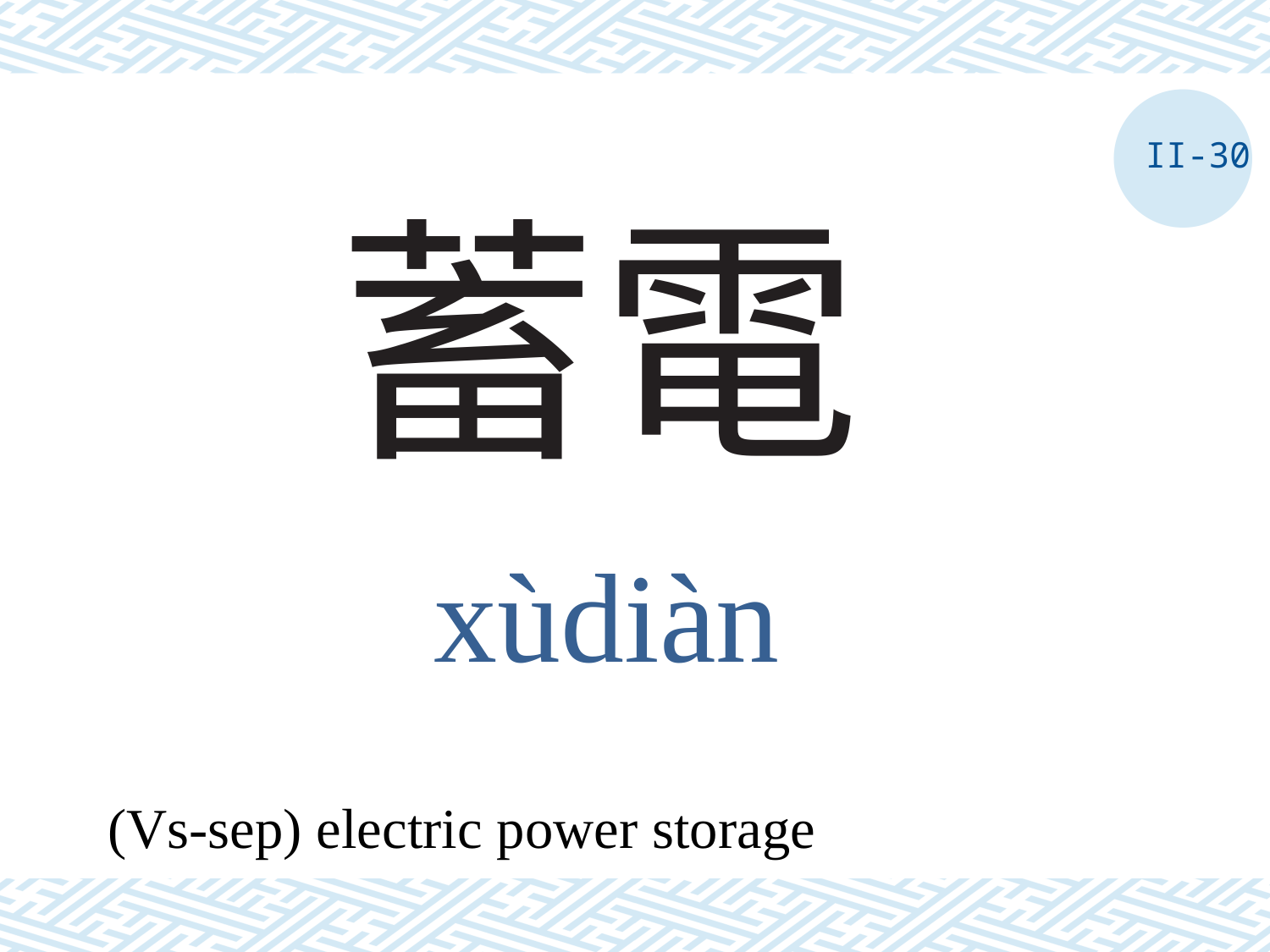

II-30

# 蓄電
xùdiàn
(Vs-sep) electric power storage